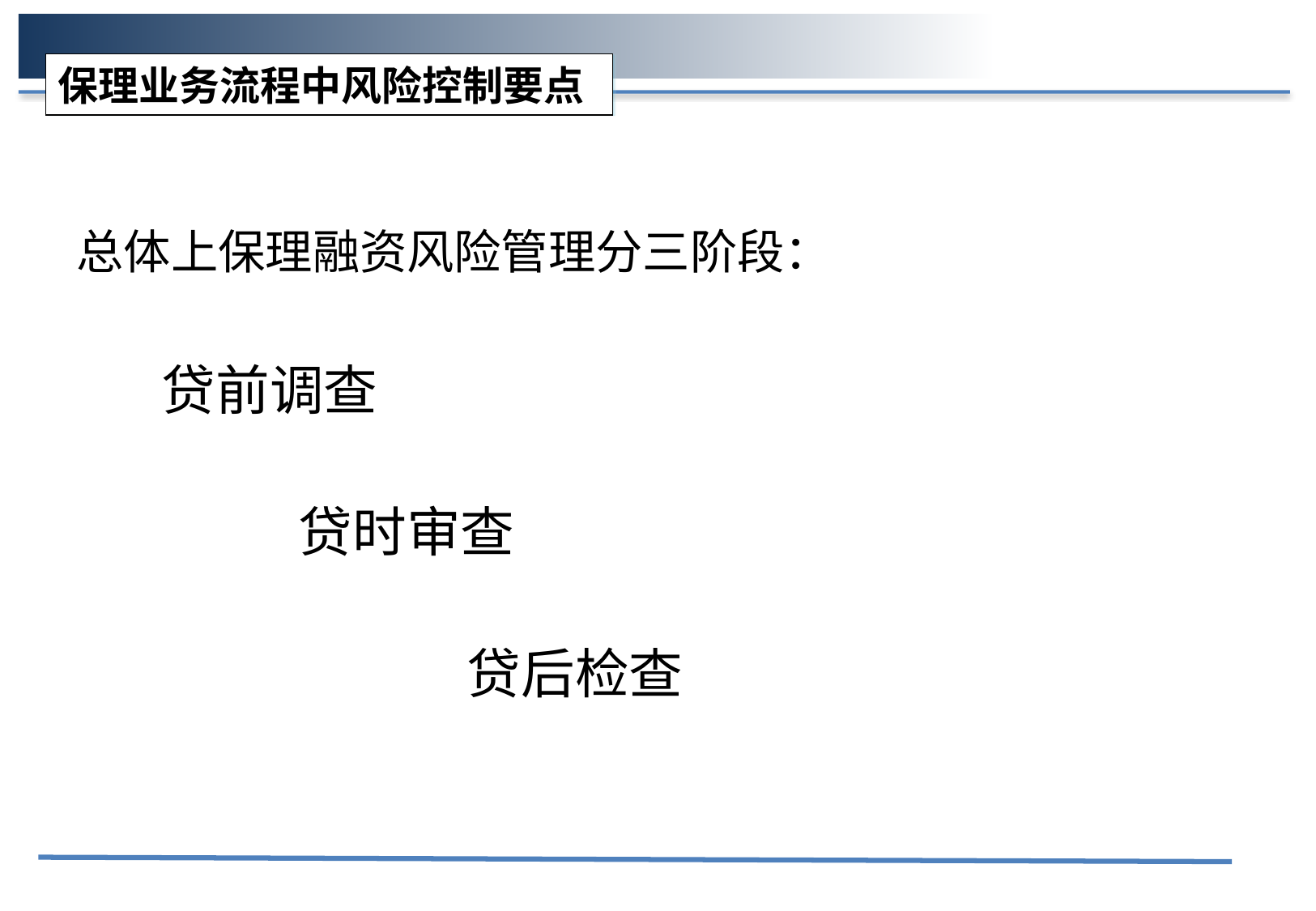

保理业务流程中风险控制要点
总体上保理融资风险管理分三阶段：

       贷前调查

                    贷时审查

                                    贷后检查